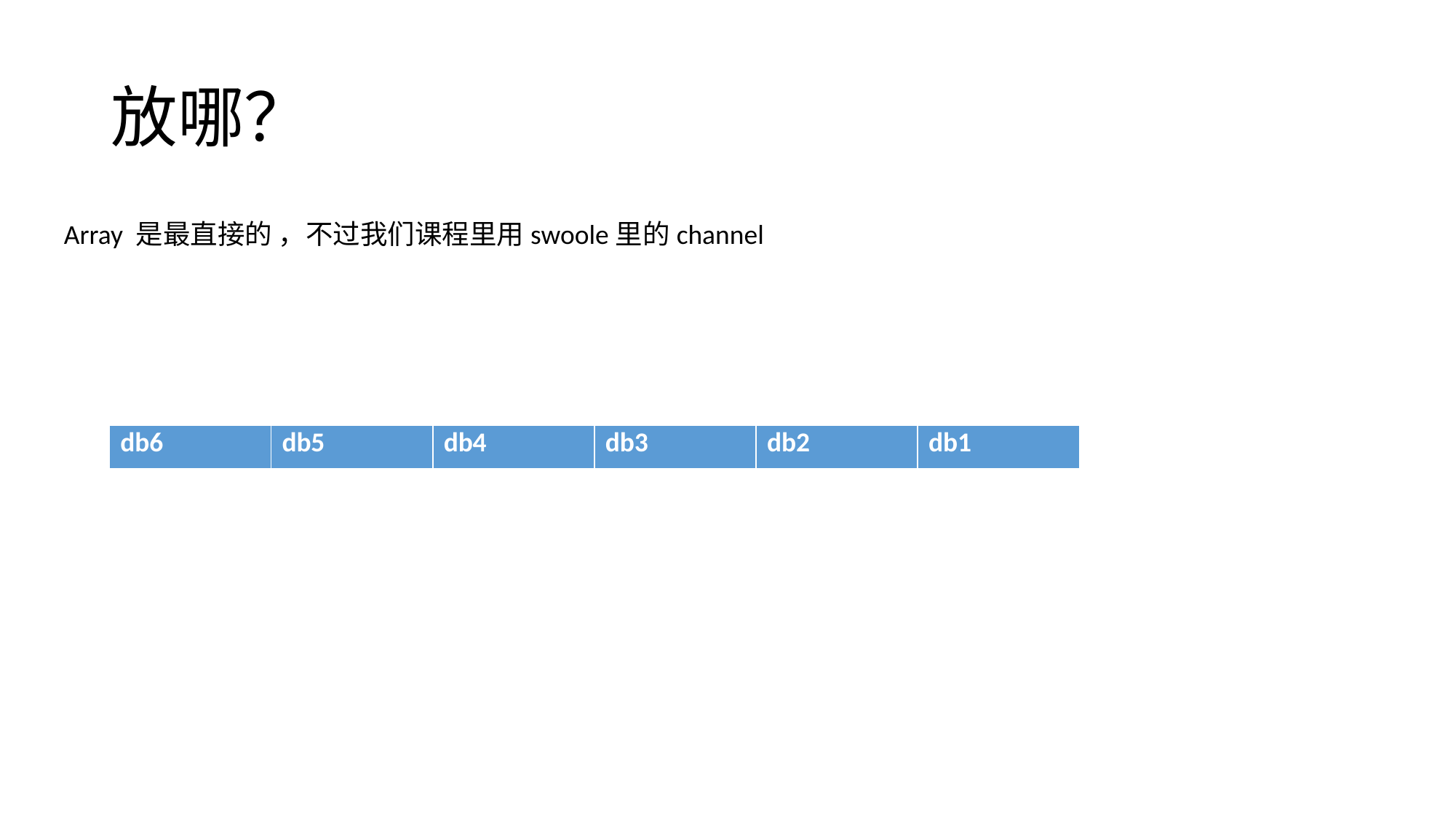

# 放哪？
Array 是最直接的 ，不过我们课程里用swoole里的channel

| db6 | db5 | db4 | db3 | db2 | db1 |
| --- | --- | --- | --- | --- | --- |